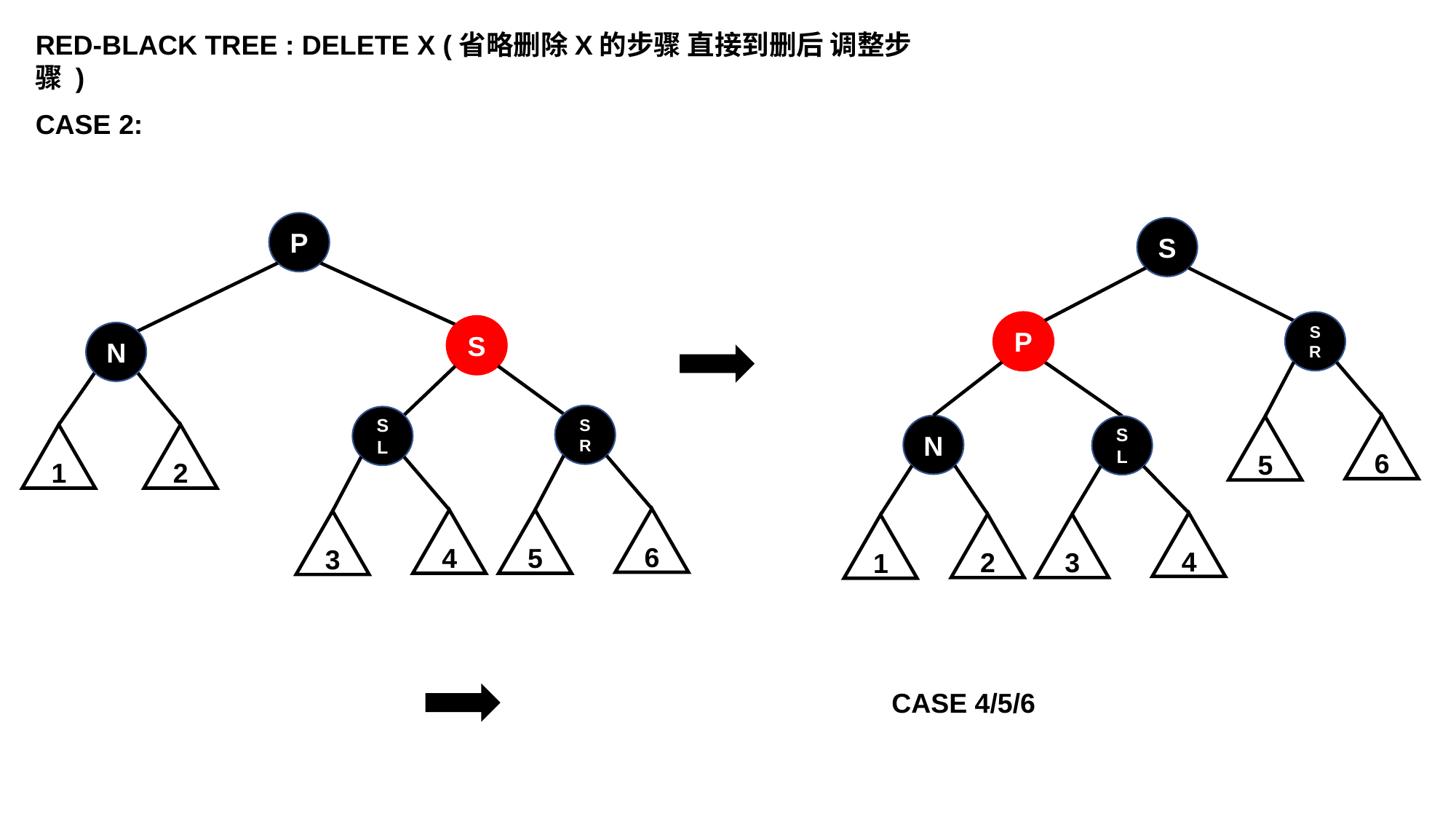

RED-BLACK TREE : DELETE X (省略删除X的步骤 直接到删后 调整步骤 )
CASE 2:
P
S
P
SR
S
N

SR
SL
6
N
SL
5
1
2
6
4
5
3
4
2
3
1
CASE 4/5/6